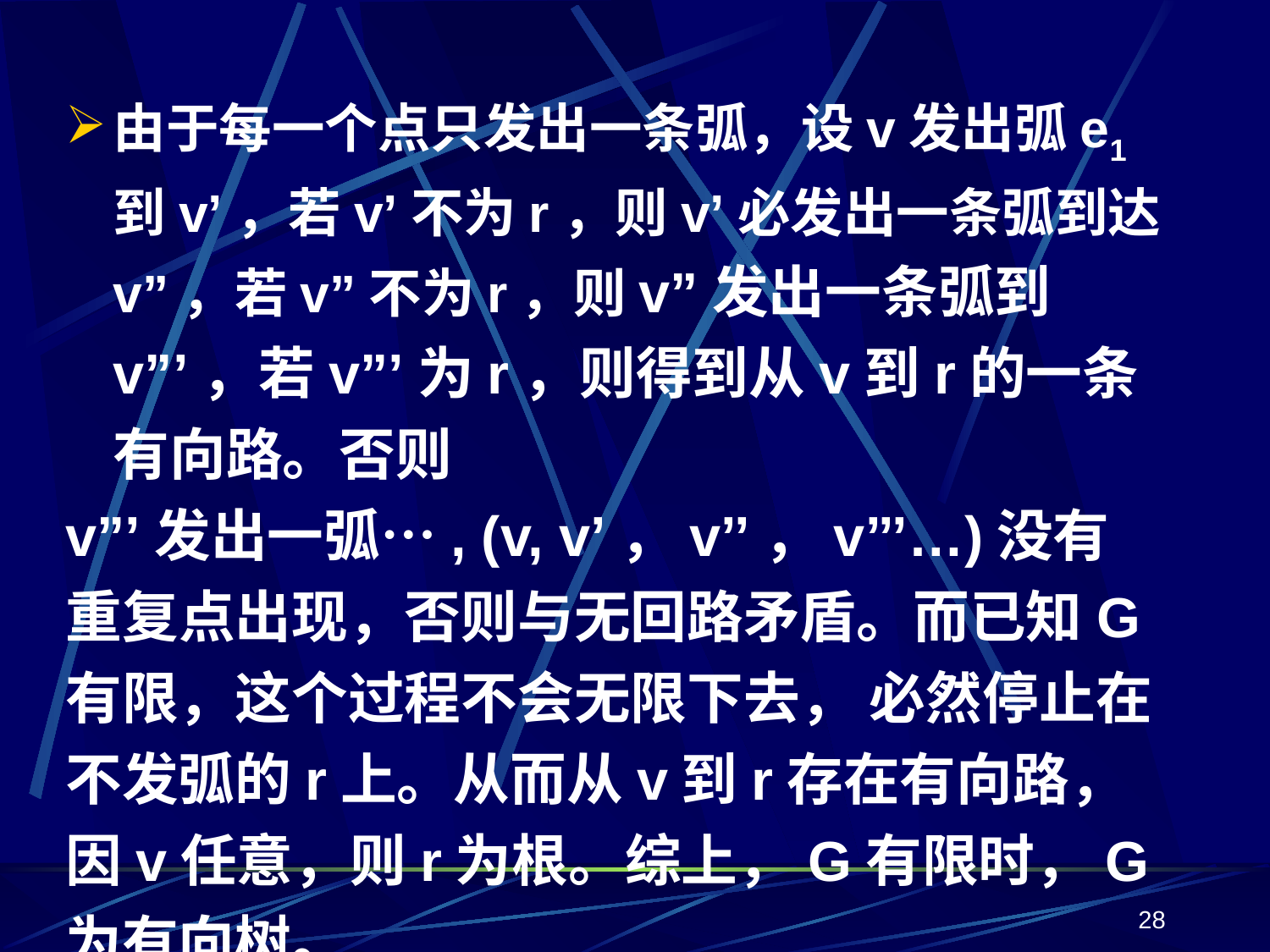

由于每一个点只发出一条弧，设v发出弧e1到v’，若v’不为r，则v’必发出一条弧到达v”，若v”不为r，则v”发出一条弧到v”’，若v”’为r，则得到从v到r的一条有向路。否则
v”’发出一弧…, (v, v’，v’’，v’’’…)没有重复点出现，否则与无回路矛盾。而已知G有限，这个过程不会无限下去， 必然停止在不发弧的r上。从而从v到r存在有向路，因v任意，则r为根。综上，G有限时，G为有向树。

28